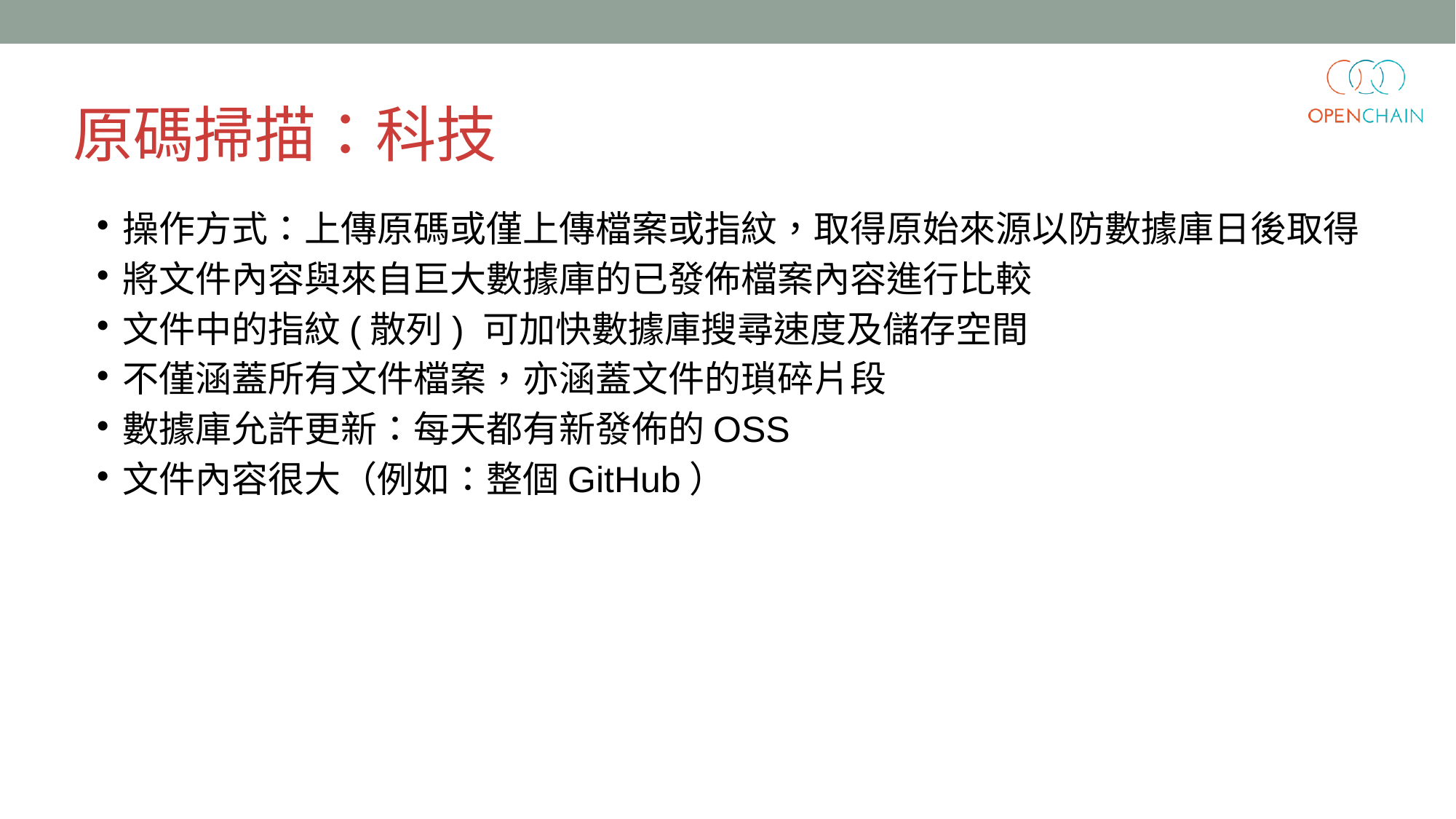

原碼掃描：科技
操作方式：上傳原碼或僅上傳檔案或指紋，取得原始來源以防數據庫日後取得
將文件內容與來自巨大數據庫的已發佈檔案內容進行比較
文件中的指紋(散列) 可加快數據庫搜尋速度及儲存空間
不僅涵蓋所有文件檔案，亦涵蓋文件的瑣碎片段
數據庫允許更新：每天都有新發佈的OSS
文件內容很大（例如：整個GitHub）